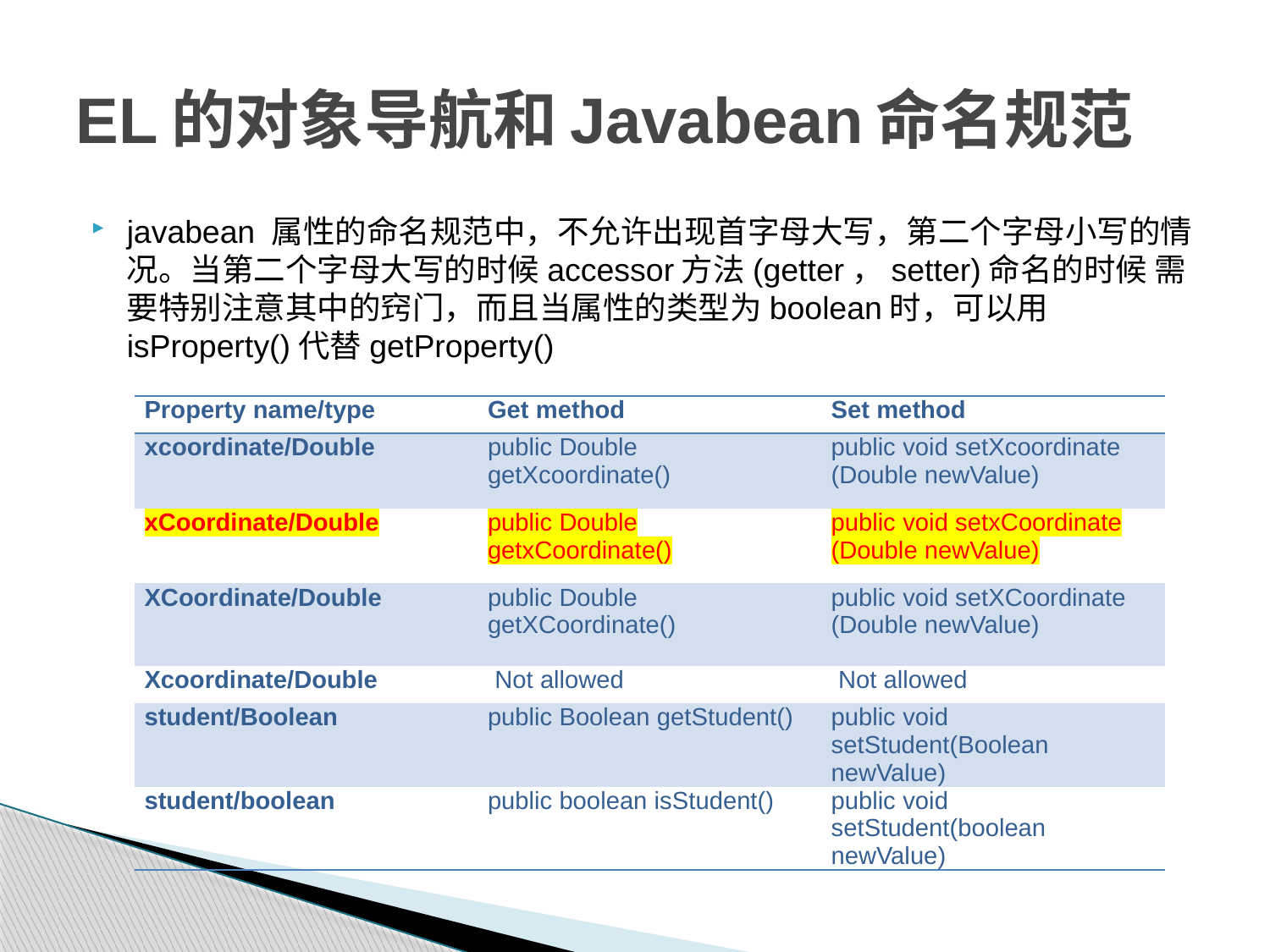

# EL的对象导航和Javabean命名规范
javabean 属性的命名规范中，不允许出现首字母大写，第二个字母小写的情况。当第二个字母大写的时候accessor方法(getter，setter)命名的时候 需要特别注意其中的窍门，而且当属性的类型为boolean时，可以用isProperty()代替getProperty()
| Property name/type | Get method | Set method |
| --- | --- | --- |
| xcoordinate/Double | public Double getXcoordinate() | public void setXcoordinate (Double newValue) |
| xCoordinate/Double | public Double getxCoordinate() | public void setxCoordinate (Double newValue) |
| XCoordinate/Double | public Double getXCoordinate() | public void setXCoordinate (Double newValue) |
| Xcoordinate/Double | Not allowed | Not allowed |
| student/Boolean | public Boolean getStudent() | public void setStudent(Boolean newValue) |
| student/boolean | public boolean isStudent() | public void setStudent(boolean newValue) |